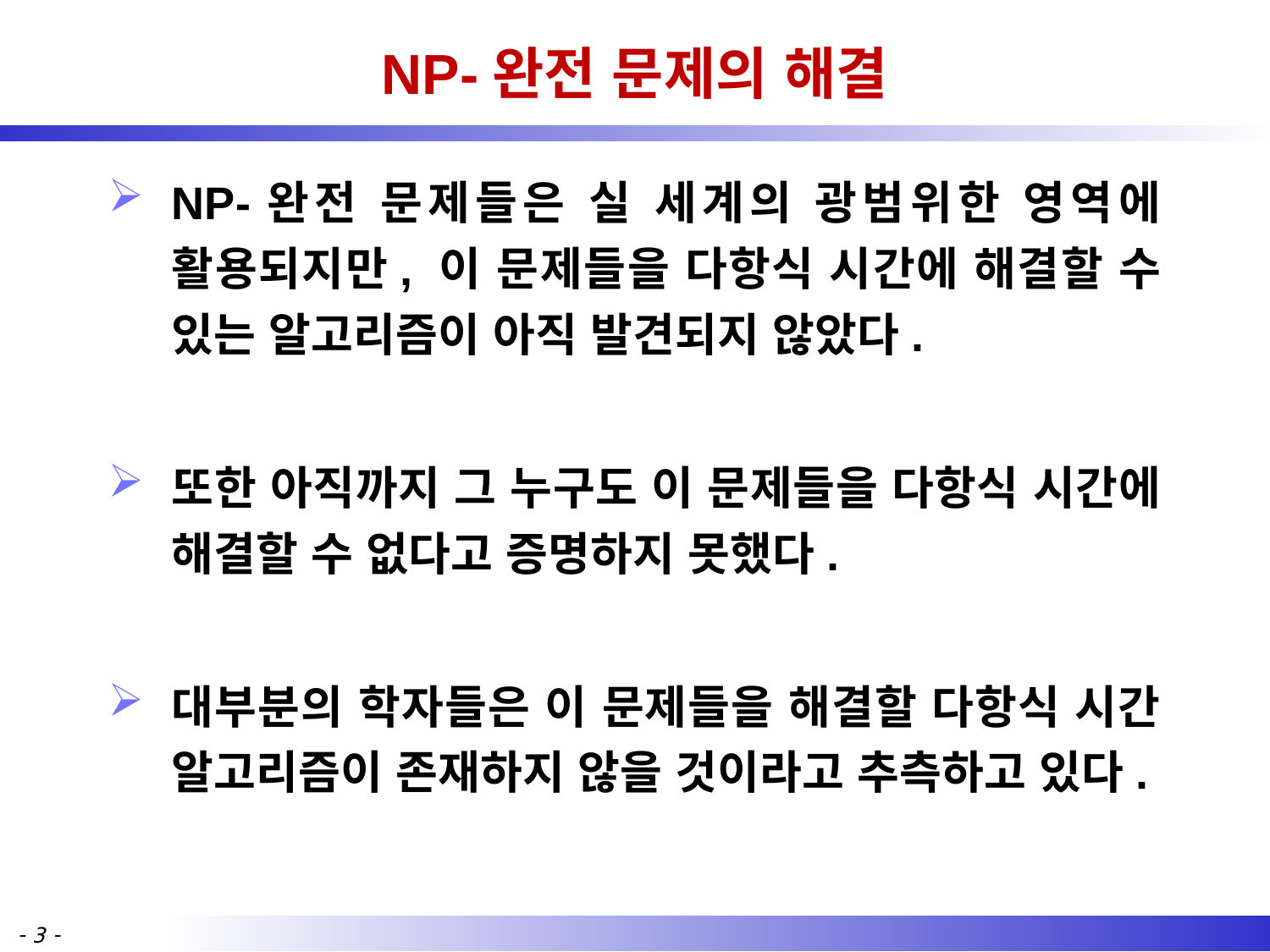

# NP-완전 문제의 해결
NP-완전 문제들은 실 세계의 광범위한 영역에 활용되지만, 이 문제들을 다항식 시간에 해결할 수 있는 알고리즘이 아직 발견되지 않았다.

또한 아직까지 그 누구도 이 문제들을 다항식 시간에 해결할 수 없다고 증명하지 못했다.

대부분의 학자들은 이 문제들을 해결할 다항식 시간 알고리즘이 존재하지 않을 것이라고 추측하고 있다.

- 3 -